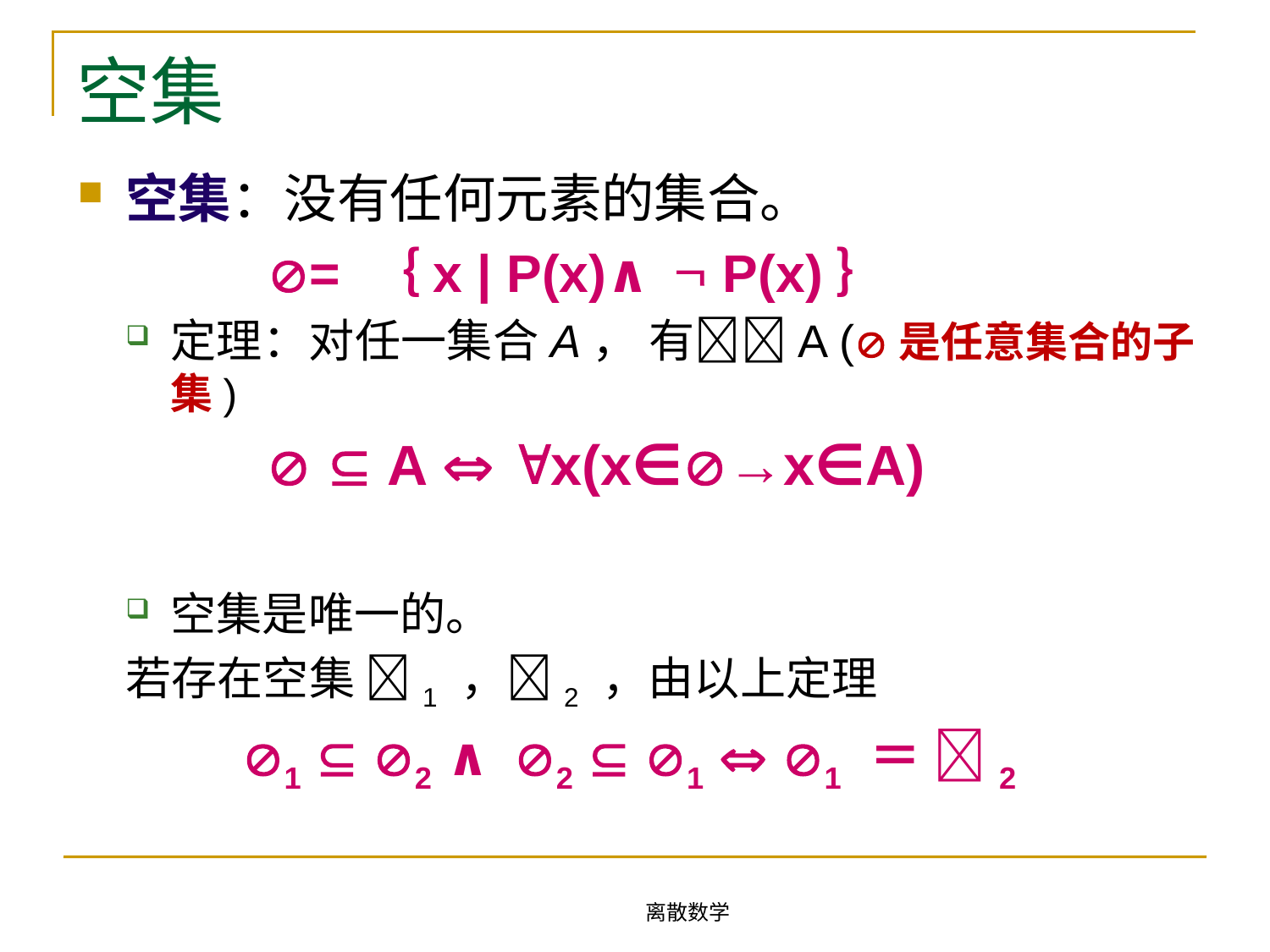

# 空集
空集：没有任何元素的集合。
             ∅= ｛x | P(x)∧ ¬ P(x)｝
定理：对任一集合A， 有∅⊆A (∅是任意集合的子集)
         ∅ ⊆ A ⇔ ∀x(x∈∅→x∈A)

空集是唯一的。
若存在空集 ∅1 ，∅2 ，由以上定理
∅1 ⊆ ∅2 ∧ ∅2 ⊆ ∅1 ⇔ ∅1 ＝ ∅2

离散数学
13